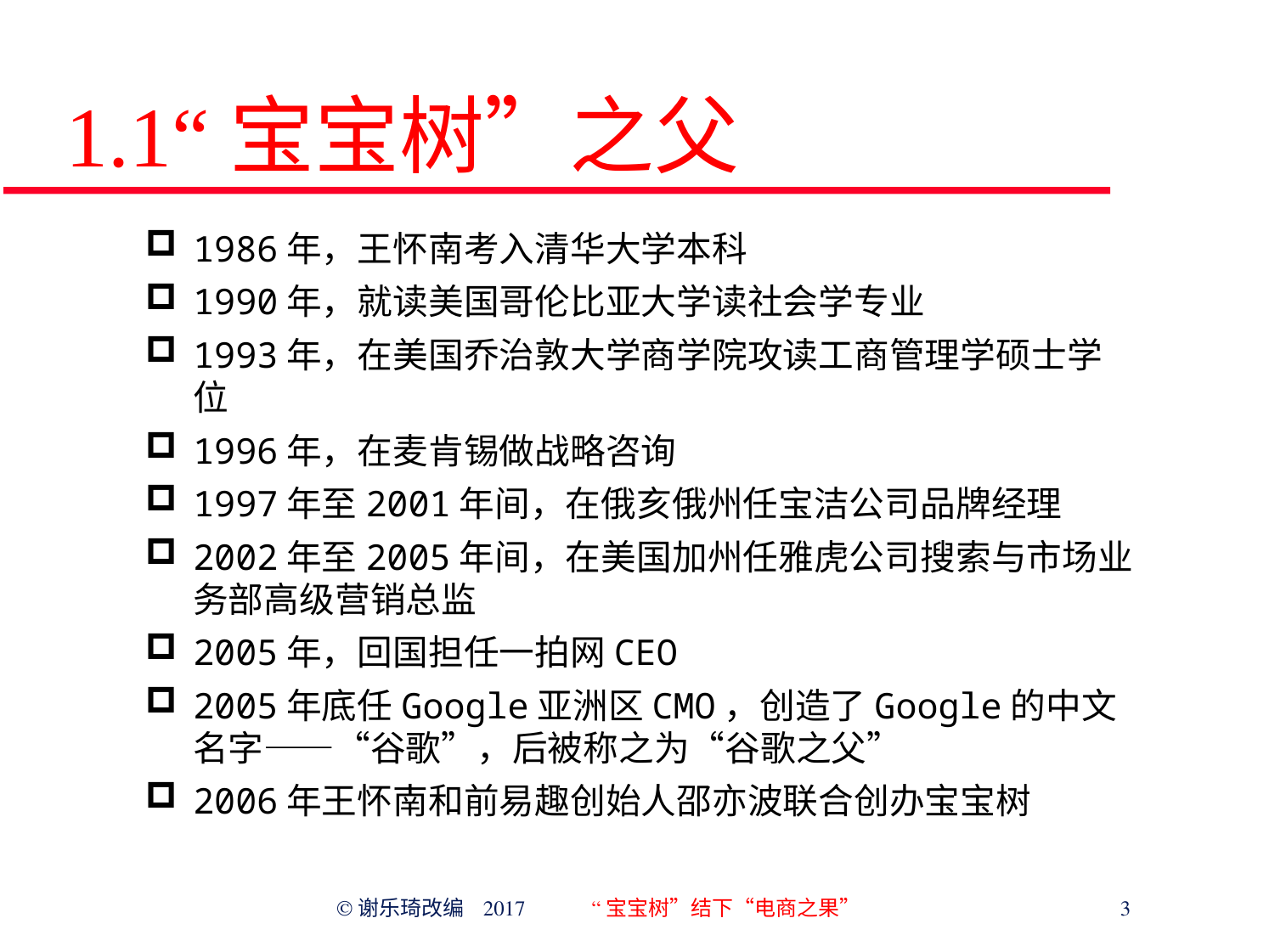

# 1.1“宝宝树”之父
1986年，王怀南考入清华大学本科
1990年，就读美国哥伦比亚大学读社会学专业
1993年，在美国乔治敦大学商学院攻读工商管理学硕士学位
1996年，在麦肯锡做战略咨询
1997年至2001年间，在俄亥俄州任宝洁公司品牌经理
2002年至2005年间，在美国加州任雅虎公司搜索与市场业务部高级营销总监
2005年，回国担任一拍网CEO
2005年底任Google亚洲区CMO，创造了Google的中文名字——“谷歌”，后被称之为“谷歌之父”
2006年王怀南和前易趣创始人邵亦波联合创办宝宝树